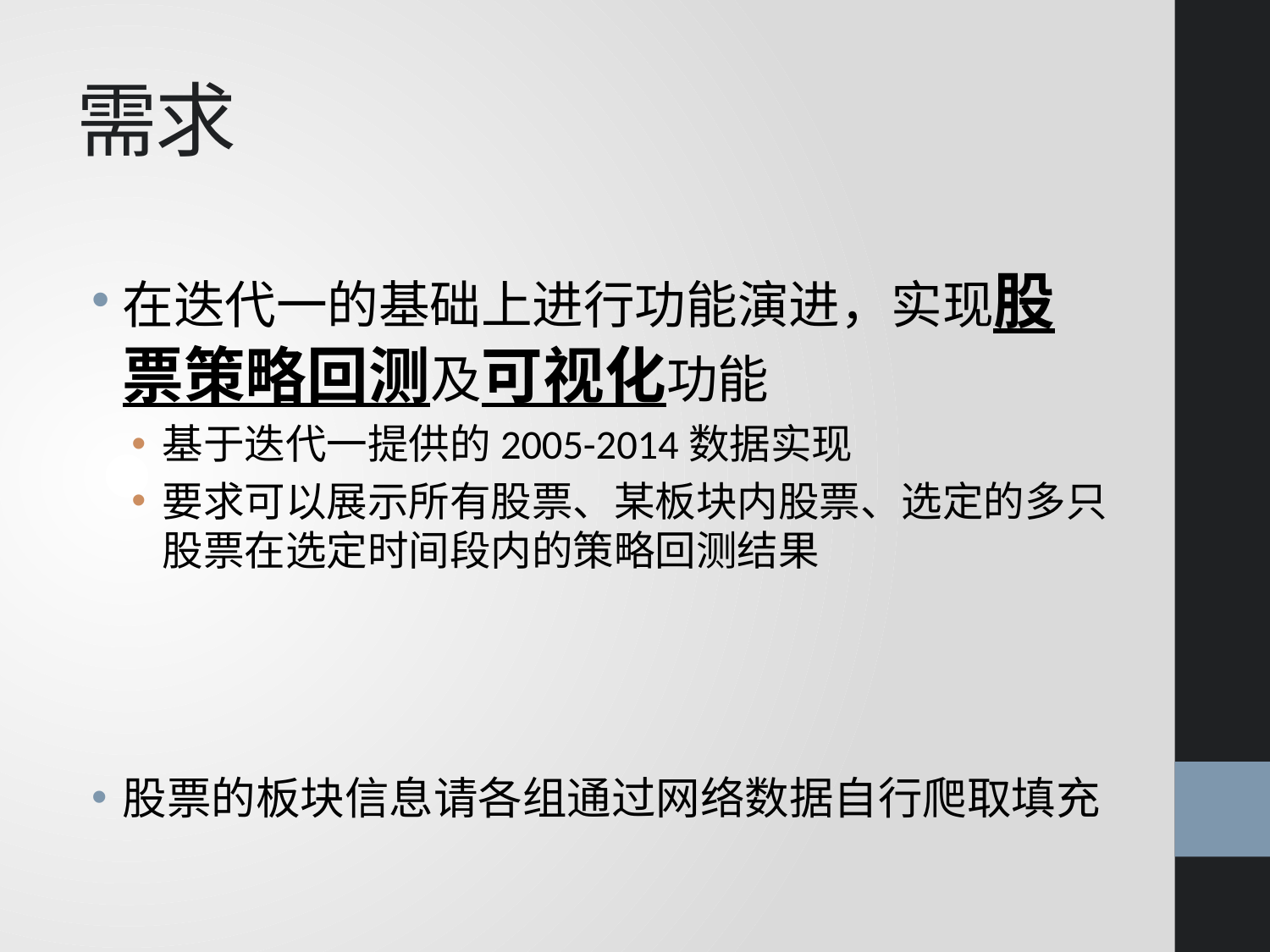

# 需求
在迭代一的基础上进行功能演进，实现股票策略回测及可视化功能
基于迭代一提供的2005-2014数据实现
要求可以展示所有股票、某板块内股票、选定的多只股票在选定时间段内的策略回测结果

股票的板块信息请各组通过网络数据自行爬取填充